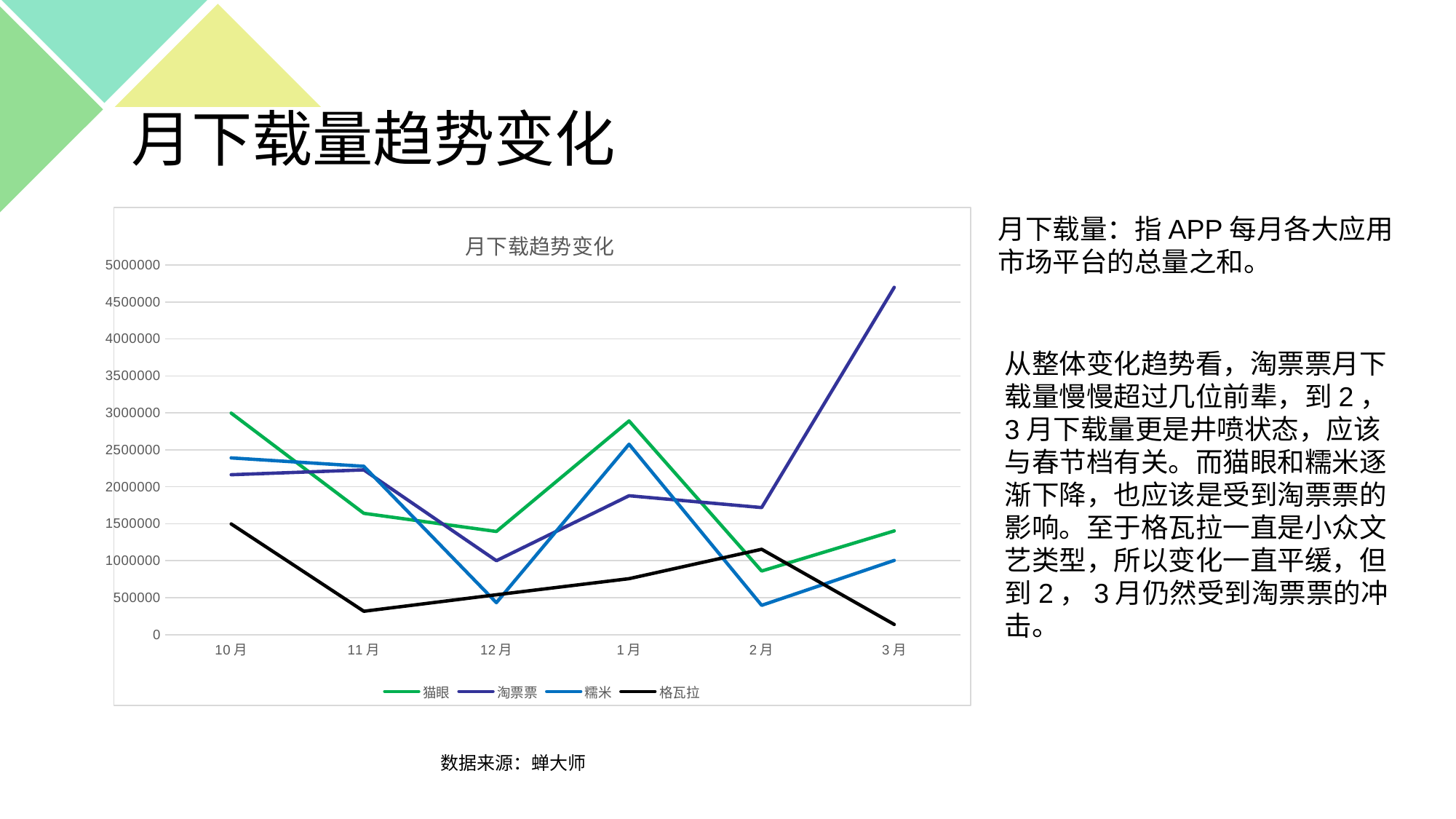

# 月下载量趋势变化

### Chart: 月下载趋势变化

| Category | 猫眼 | 淘票票 | 糯米 | 格瓦拉 |
|---|---|---|---|---|
| 10月 | 2996822.0 | 2163975.0 | 2390361.0 | 1497864.0 |
| 11月 | 1640905.0 | 2228764.0 | 2277367.0 | 316636.0 |
| 12月 | 1395915.0 | 1000775.0 | 432822.0 | 539589.0 |
| 1月 | 2890987.0 | 1878872.0 | 2575673.0 | 757666.0 |
| 2月 | 860799.0 | 1719094.0 | 396392.0 | 1154663.0 |
| 3月 | 1402943.0 | 4698821.0 | 1004729.0 | 137874.0 |
月下载量：指APP每月各大应用市场平台的总量之和。

从整体变化趋势看，淘票票月下载量慢慢超过几位前辈，到2，3月下载量更是井喷状态，应该与春节档有关。而猫眼和糯米逐渐下降，也应该是受到淘票票的影响。至于格瓦拉一直是小众文艺类型，所以变化一直平缓，但到2，3月仍然受到淘票票的冲击。
数据来源：蝉大师